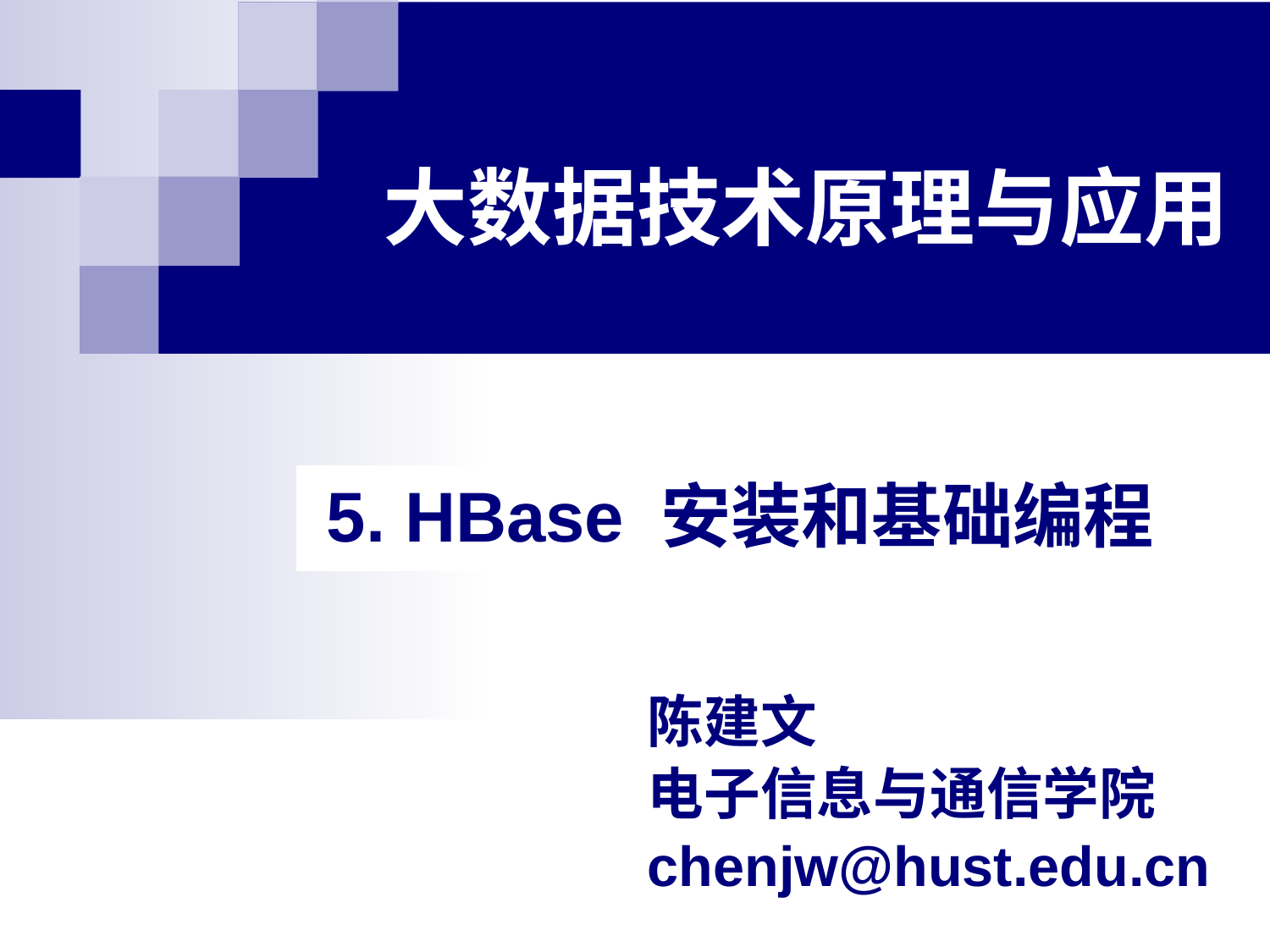

大数据技术原理与应用
 5. HBase 安装和基础编程
陈建文
电子信息与通信学院
chenjw@hust.edu.cn